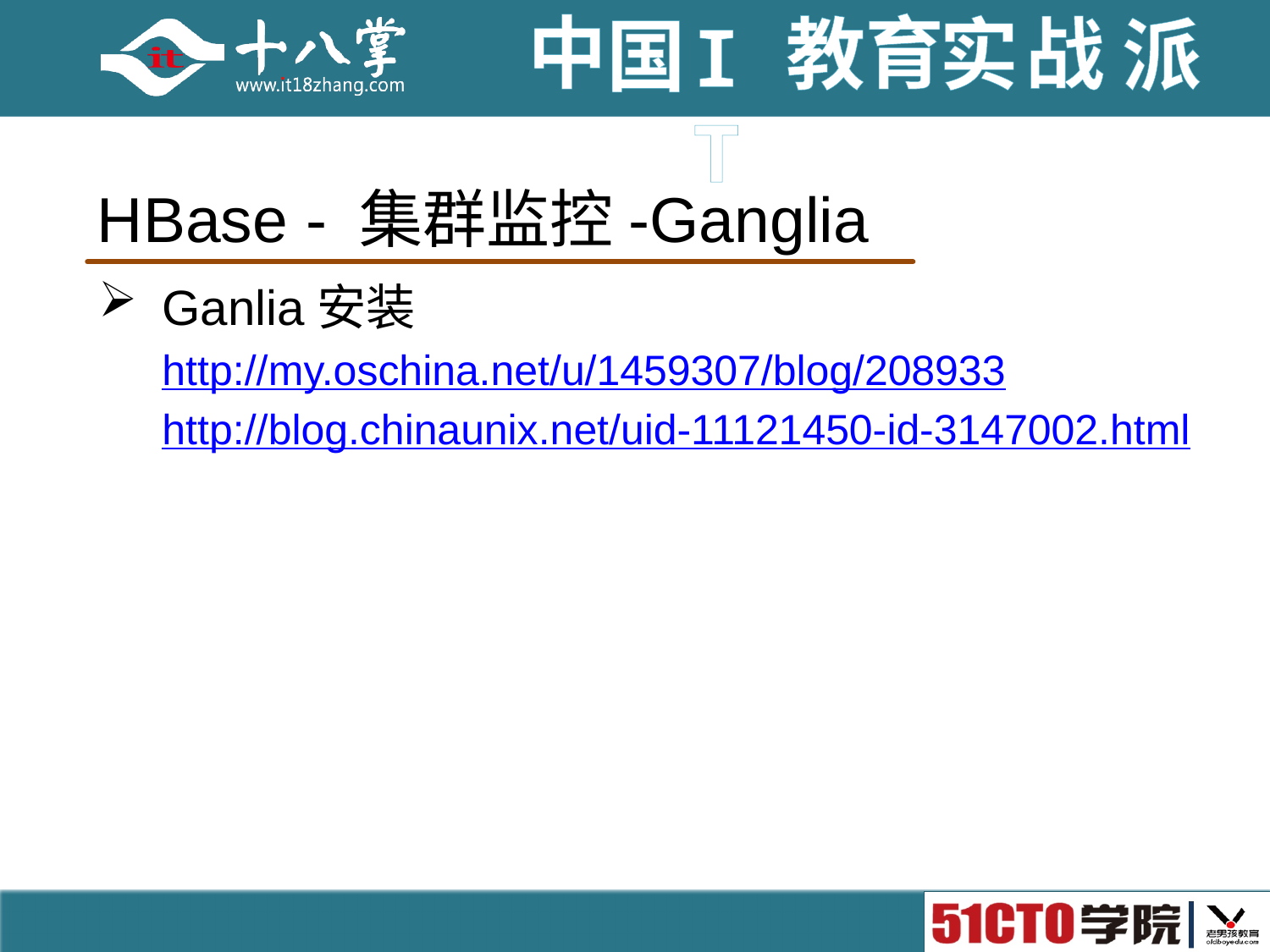

# HBase - 集群监控-Ganglia
Ganlia安装
http://my.oschina.net/u/1459307/blog/208933
http://blog.chinaunix.net/uid-11121450-id-3147002.html